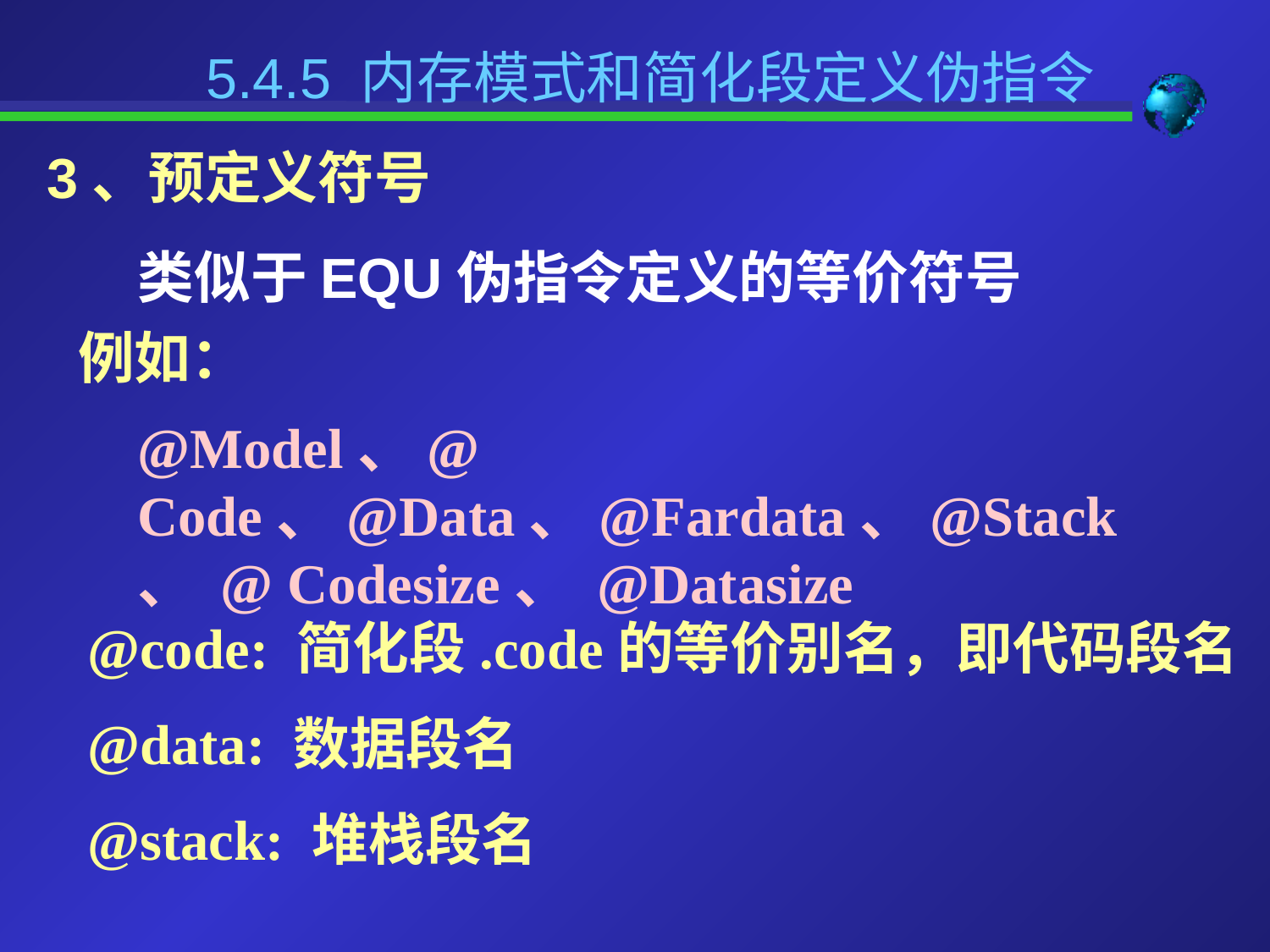

5.4.5 内存模式和简化段定义伪指令
3、预定义符号
类似于EQU伪指令定义的等价符号
例如：
@Model、@ Code、@Data、@Fardata、@Stack、 @ Codesize、 @Datasize
@code: 简化段.code的等价别名，即代码段名
@data: 数据段名
@stack: 堆栈段名
54